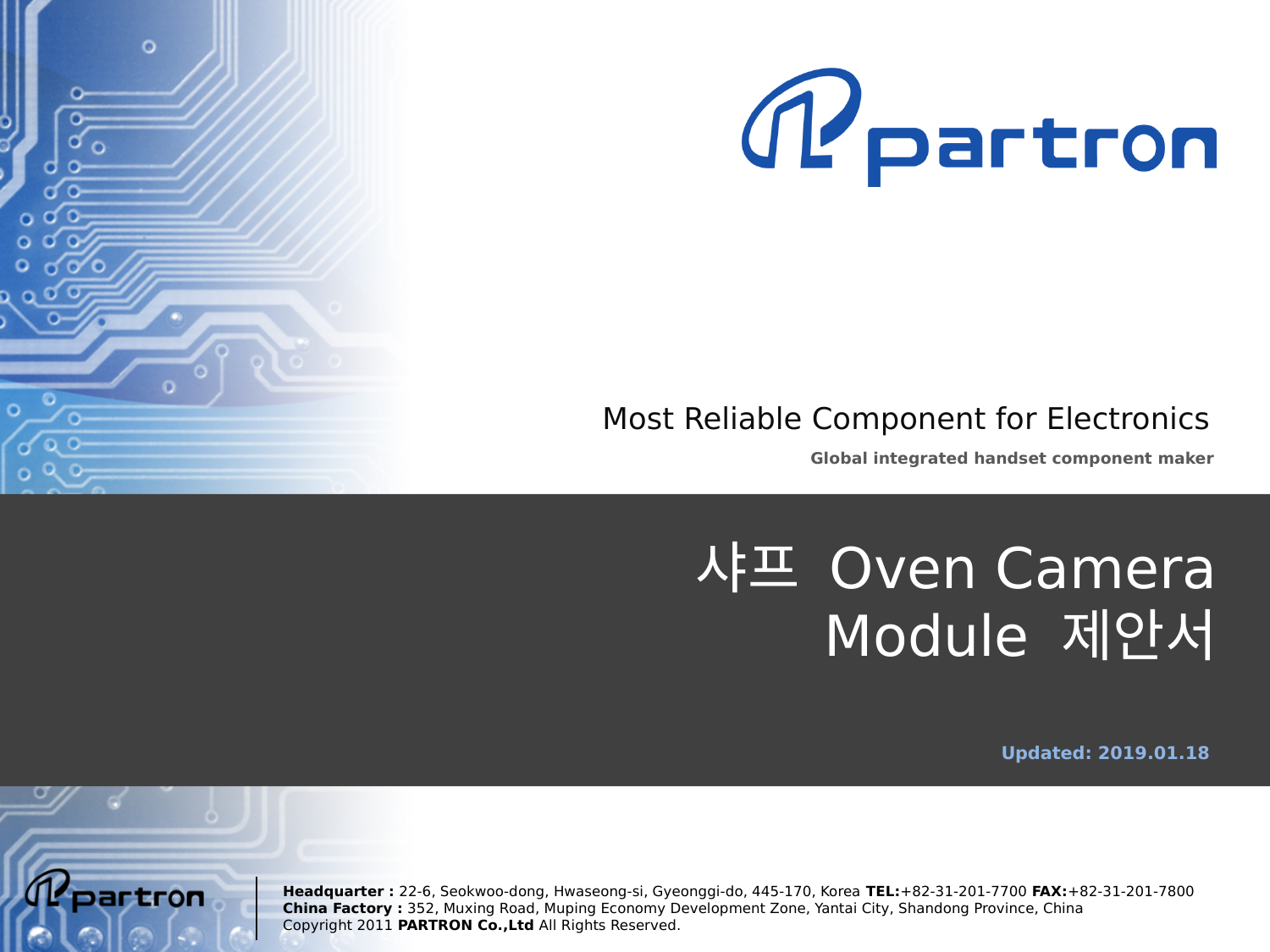

# 샤프 Oven Camera Module 제안서
Updated: 2019.01.18